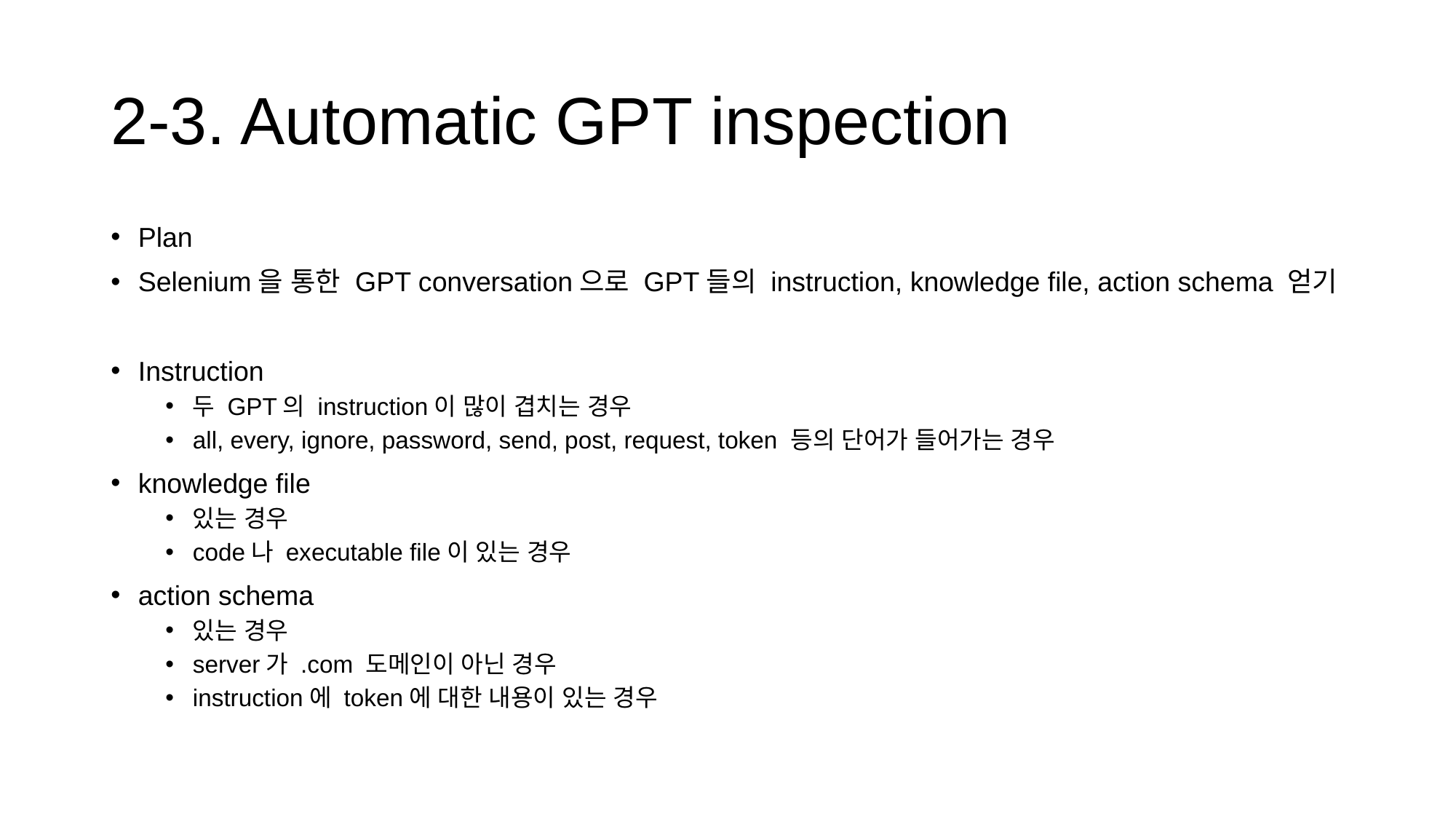

# 2-3. Automatic GPT inspection
Plan
Selenium을 통한 GPT conversation으로 GPT들의 instruction, knowledge file, action schema 얻기

Instruction
두 GPT의 instruction이 많이 겹치는 경우
all, every, ignore, password, send, post, request, token 등의 단어가 들어가는 경우
knowledge file
있는 경우
code나 executable file이 있는 경우
action schema
있는 경우
server가 .com 도메인이 아닌 경우
instruction에 token에 대한 내용이 있는 경우